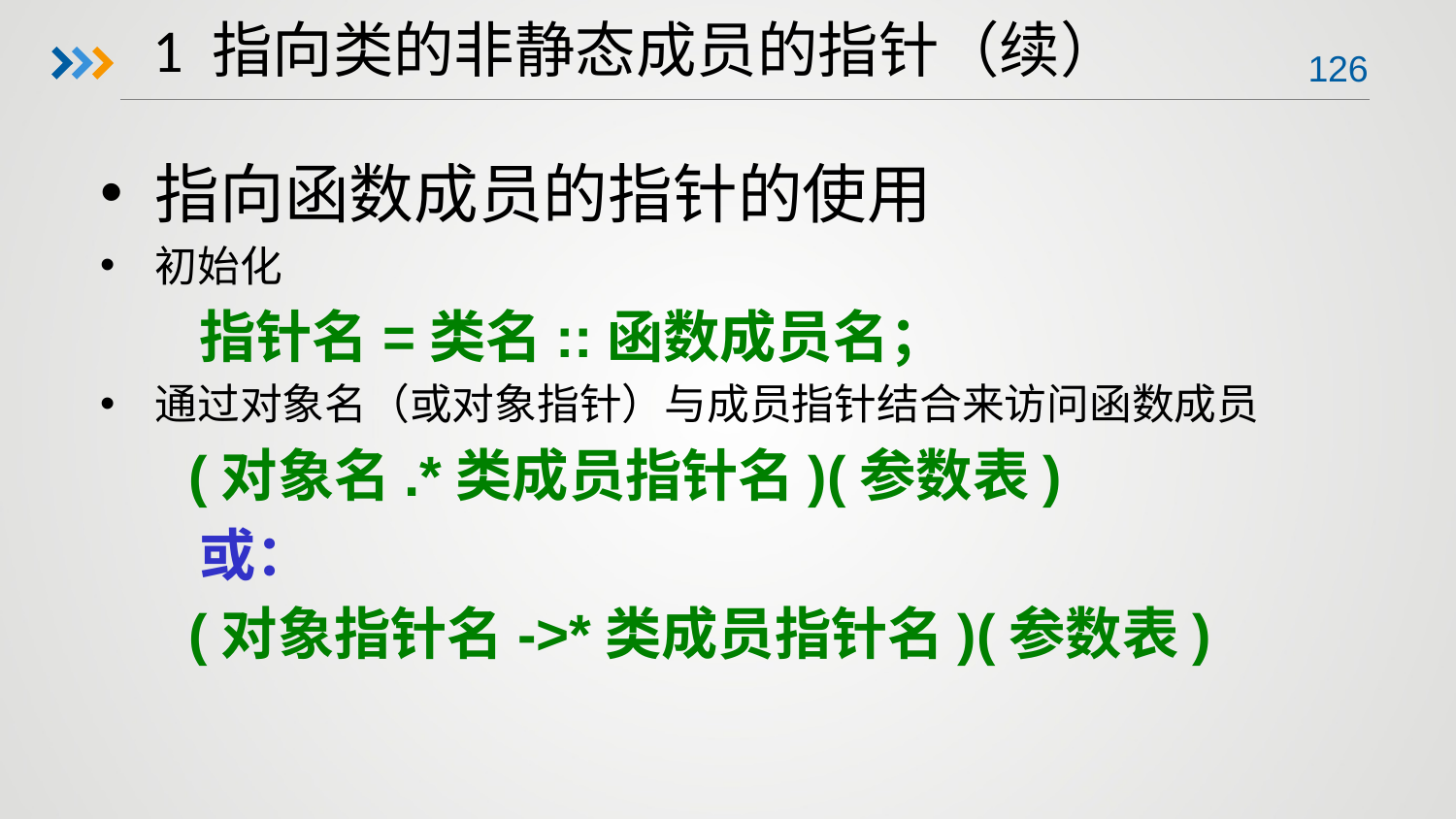

1 指向类的非静态成员的指针（续）
指向函数成员的指针的使用
初始化
 指针名=类名::函数成员名；
通过对象名（或对象指针）与成员指针结合来访问函数成员
 (对象名.*类成员指针名)(参数表)
 或：
 (对象指针名->*类成员指针名)(参数表)